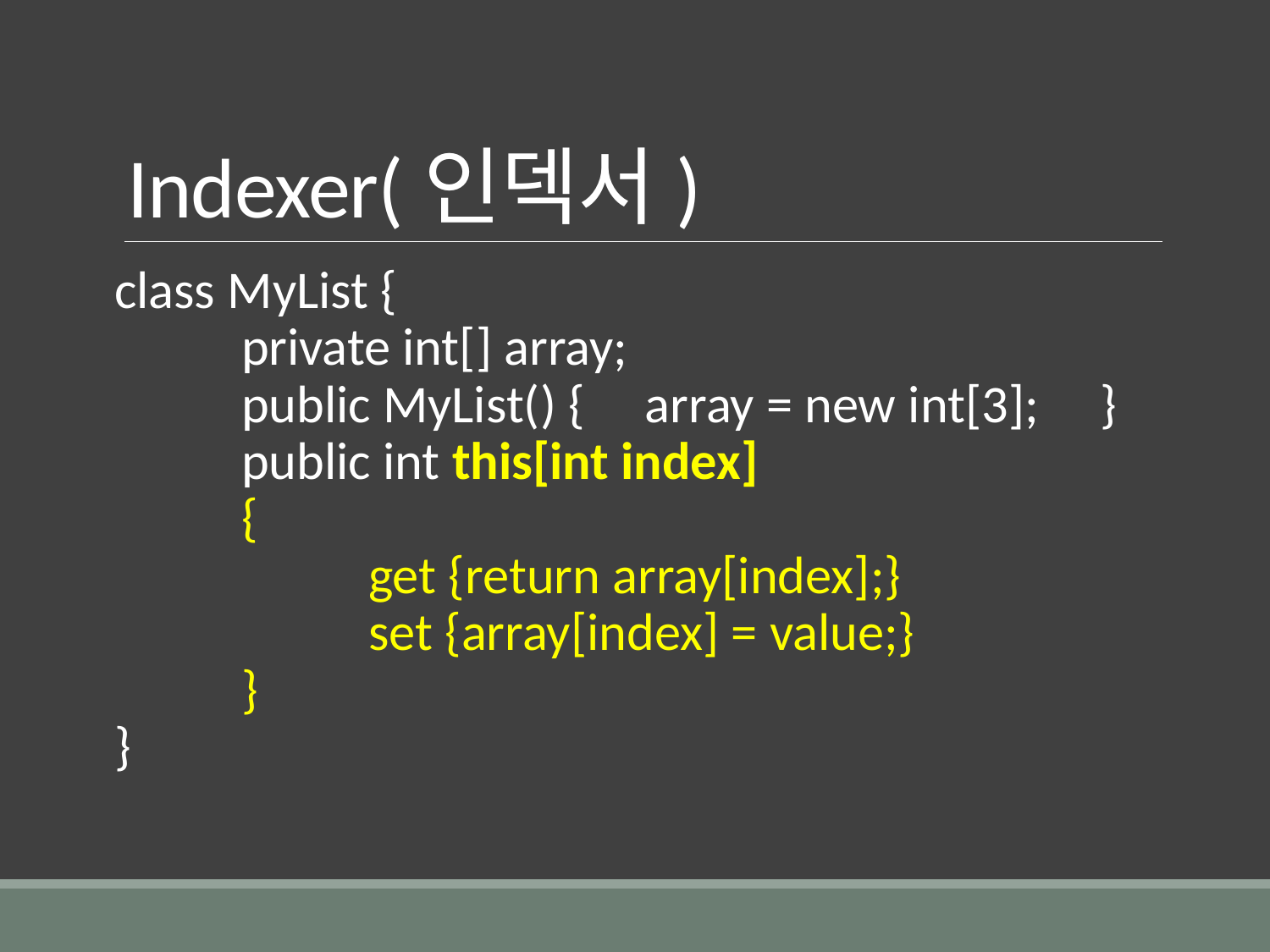

# Indexer(인덱서)
class MyList {
	private int[] array;
	public MyList() {     array = new int[3];     }
	public int this[int index]
	{
		get {return array[index];}
		set {array[index] = value;}
	}
}